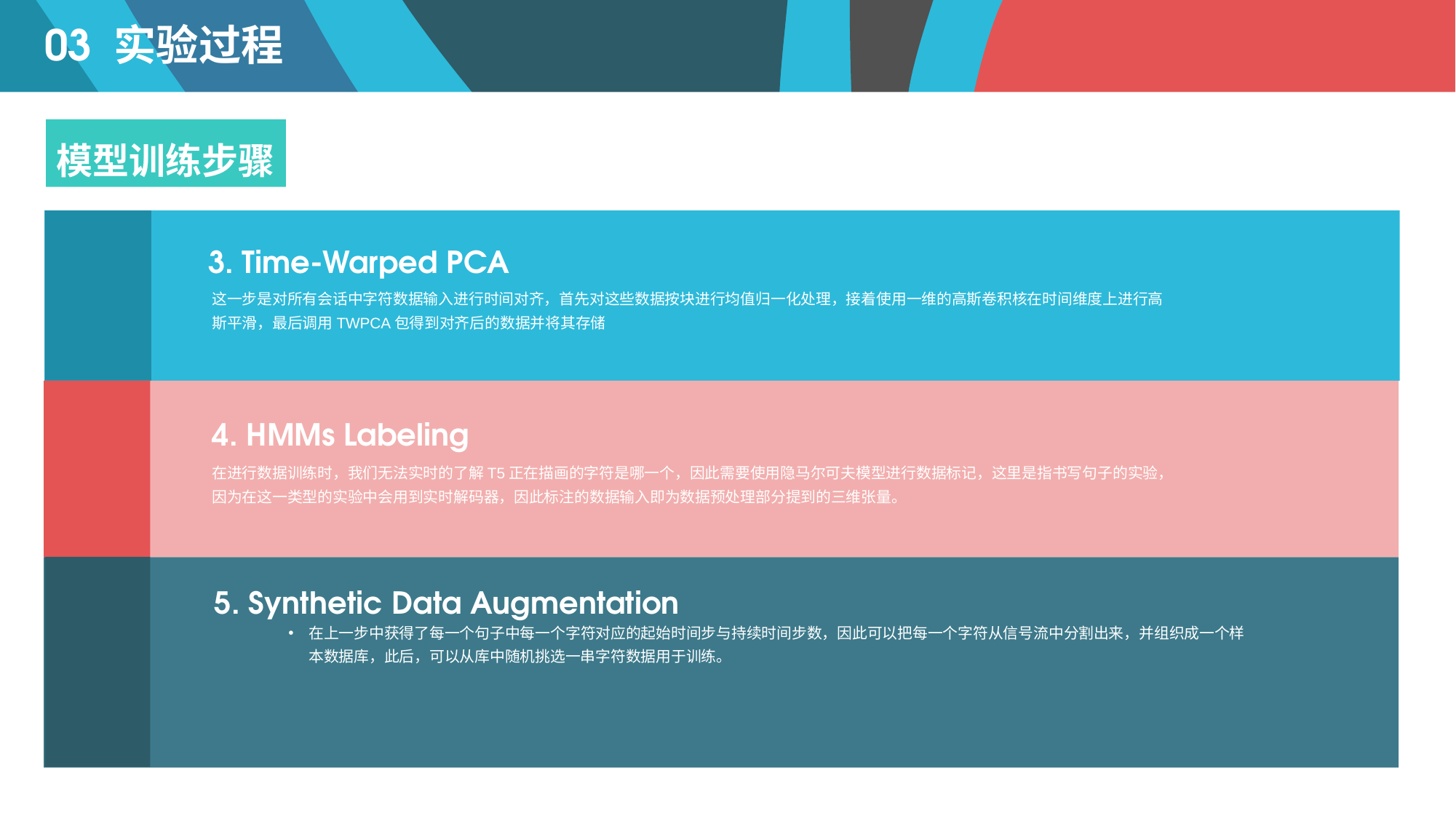

03 实验过程
模型训练步骤

3. Time-Warped PCA
这一步是对所有会话中字符数据输入进行时间对齐，首先对这些数据按块进行均值归一化处理，接着使用一维的高斯卷积核在时间维度上进行高斯平滑，最后调用TWPCA包得到对齐后的数据并将其存储

4. HMMs Labeling
在进行数据训练时，我们无法实时的了解T5正在描画的字符是哪一个，因此需要使用隐马尔可夫模型进行数据标记，这里是指书写句子的实验，因为在这一类型的实验中会用到实时解码器，因此标注的数据输入即为数据预处理部分提到的三维张量。

5. Synthetic Data Augmentation
在上一步中获得了每一个句子中每一个字符对应的起始时间步与持续时间步数，因此可以把每一个字符从信号流中分割出来，并组织成一个样本数据库，此后，可以从库中随机挑选一串字符数据用于训练。